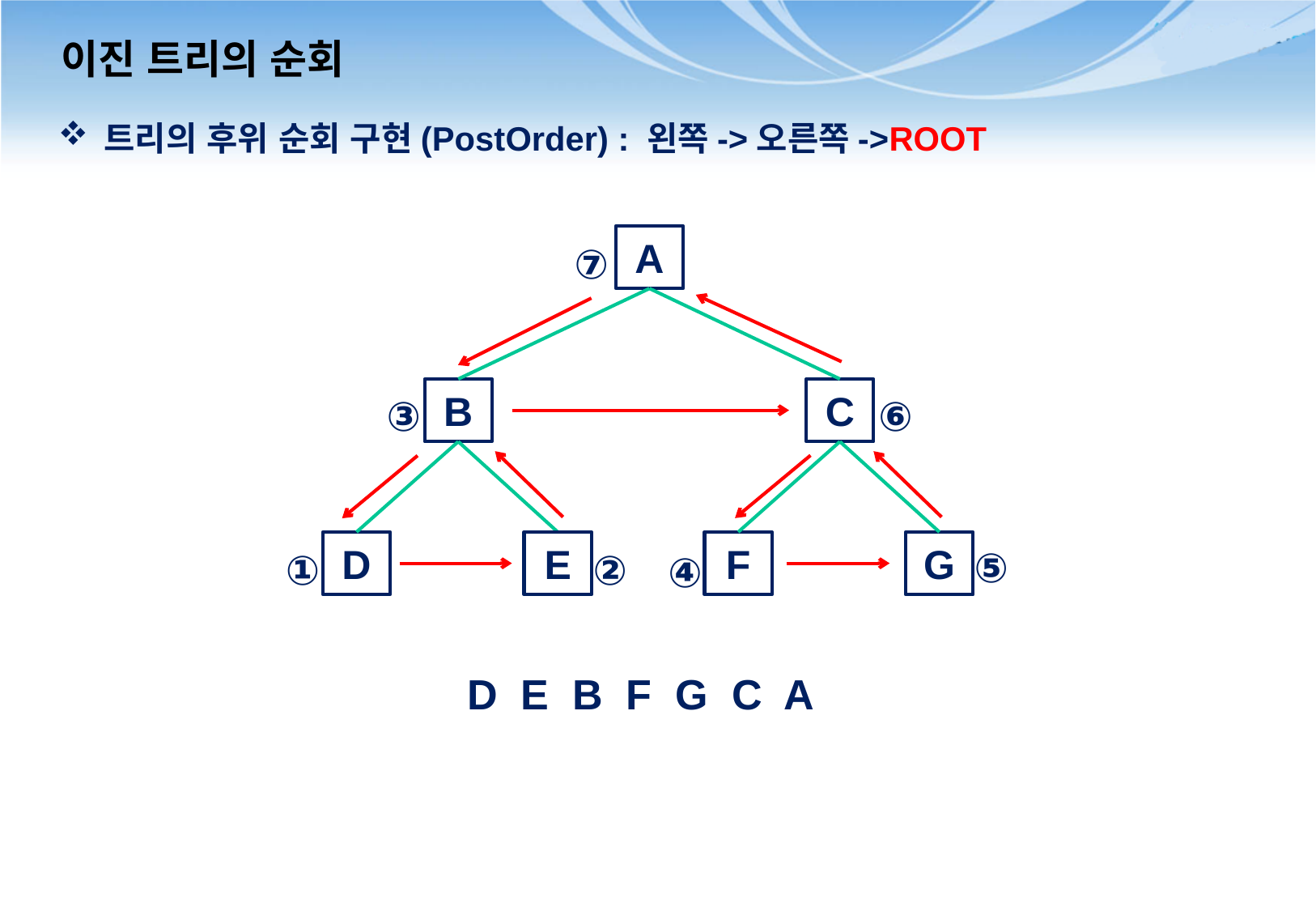

# 이진 트리의 순회
트리의 후위 순회 구현(PostOrder) : 왼쪽->오른쪽->ROOT
A
B
C
D
E
F
G
⑦
③
⑥
⑤
②
①
④
D  E  B  F  G  C  A